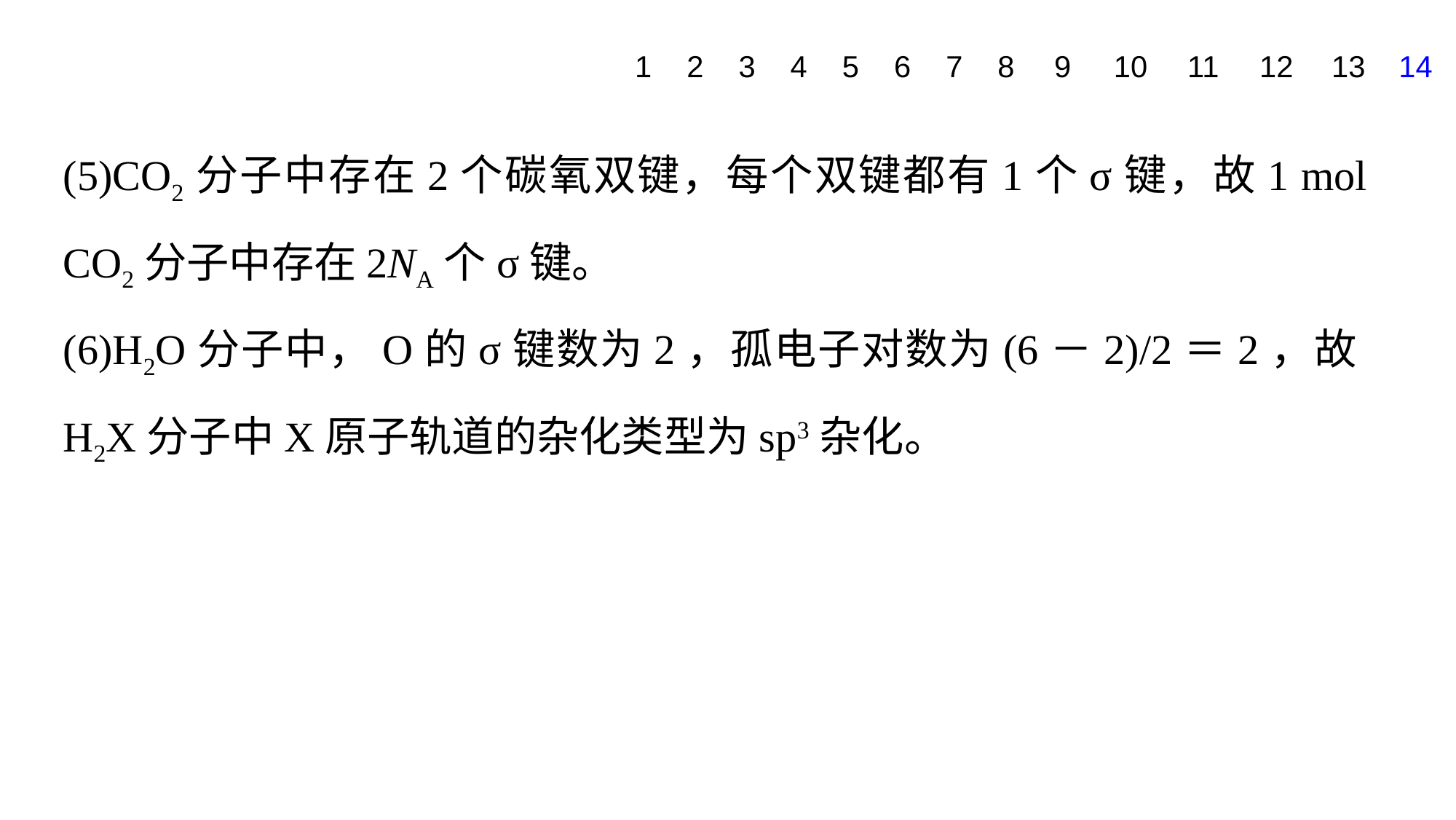

1
2
3
4
5
6
7
8
9
10
11
12
13
14
(5)CO2分子中存在2个碳氧双键，每个双键都有1个σ键，故1 mol CO2分子中存在2NA个σ键。
(6)H2O分子中，O的σ键数为2，孤电子对数为(6－2)/2＝2，故H2X分子中X原子轨道的杂化类型为sp3杂化。